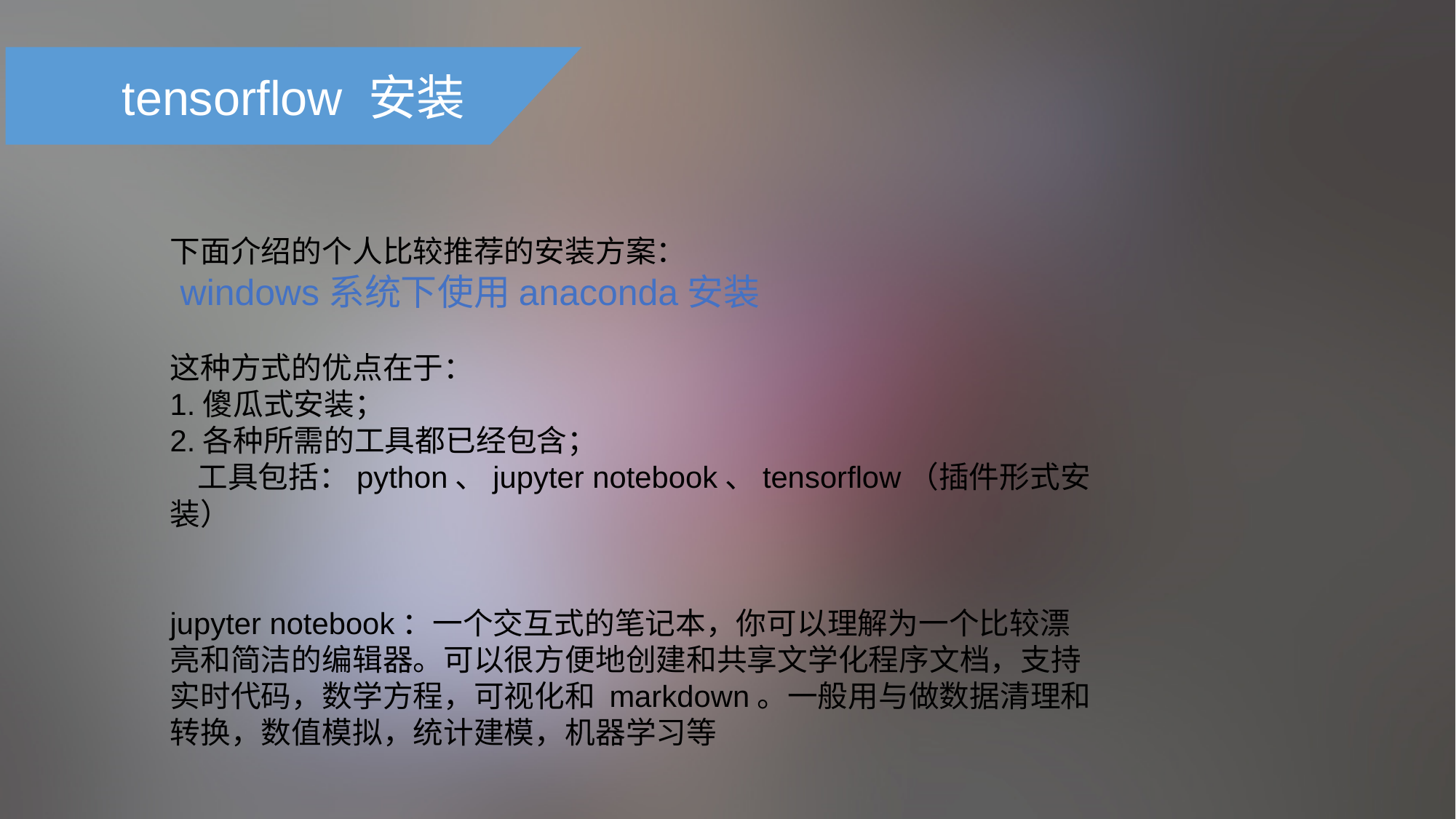

tensorflow 安装
下面介绍的个人比较推荐的安装方案：
 windows系统下使用anaconda安装

这种方式的优点在于：
1.傻瓜式安装；
2.各种所需的工具都已经包含；
   工具包括：python、jupyter notebook、tensorflow（插件形式安装）

jupyter notebook：一个交互式的笔记本，你可以理解为一个比较漂亮和简洁的编辑器。可以很方便地创建和共享文学化程序文档，支持实时代码，数学方程，可视化和 markdown。一般用与做数据清理和转换，数值模拟，统计建模，机器学习等